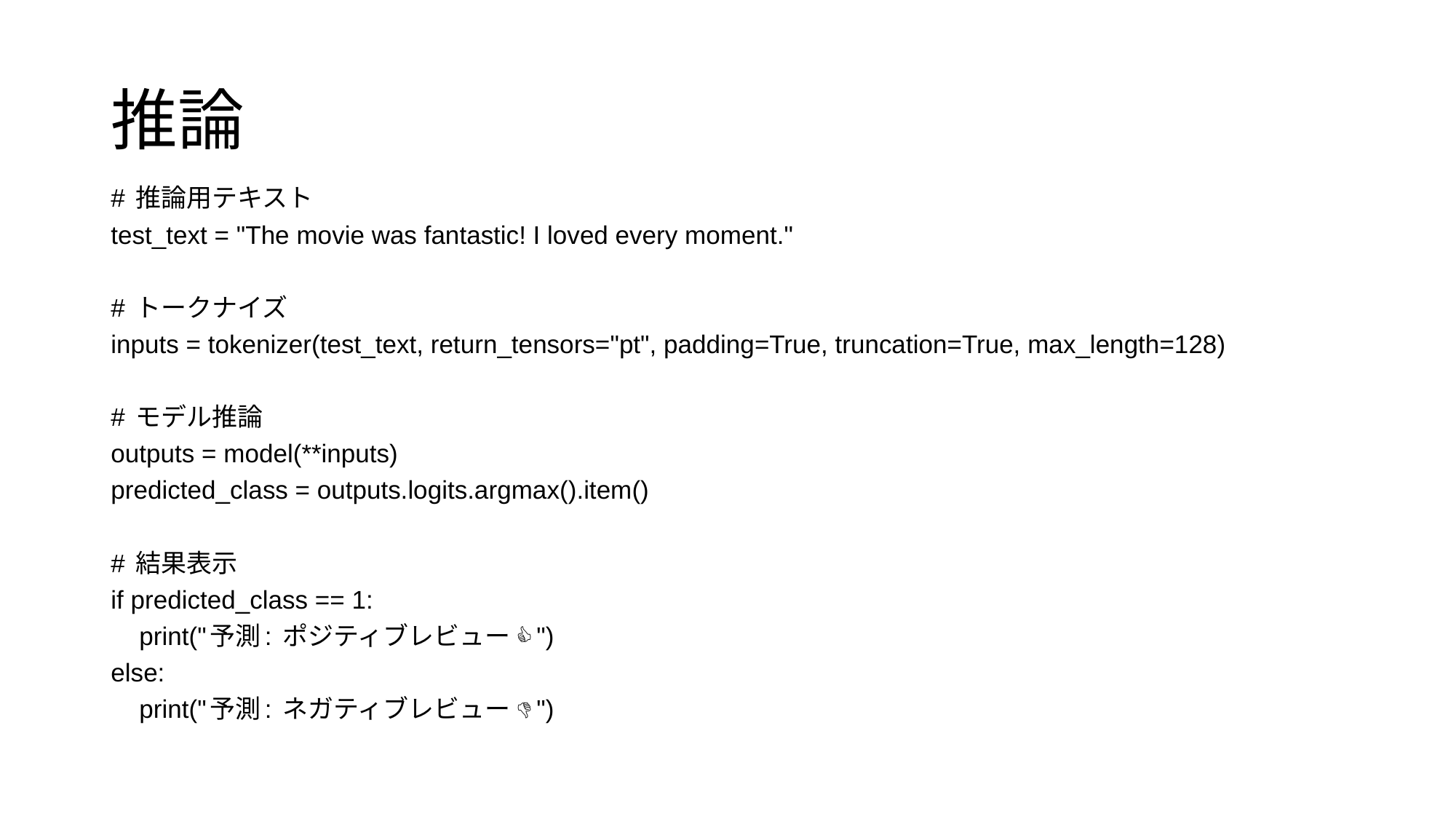

# 推論
# 推論用テキスト
test_text = "The movie was fantastic! I loved every moment."

# トークナイズ
inputs = tokenizer(test_text, return_tensors="pt", padding=True, truncation=True, max_length=128)

# モデル推論
outputs = model(**inputs)
predicted_class = outputs.logits.argmax().item()

# 結果表示
if predicted_class == 1:
    print("予測: ポジティブレビュー 👍")
else:
    print("予測: ネガティブレビュー 👎")